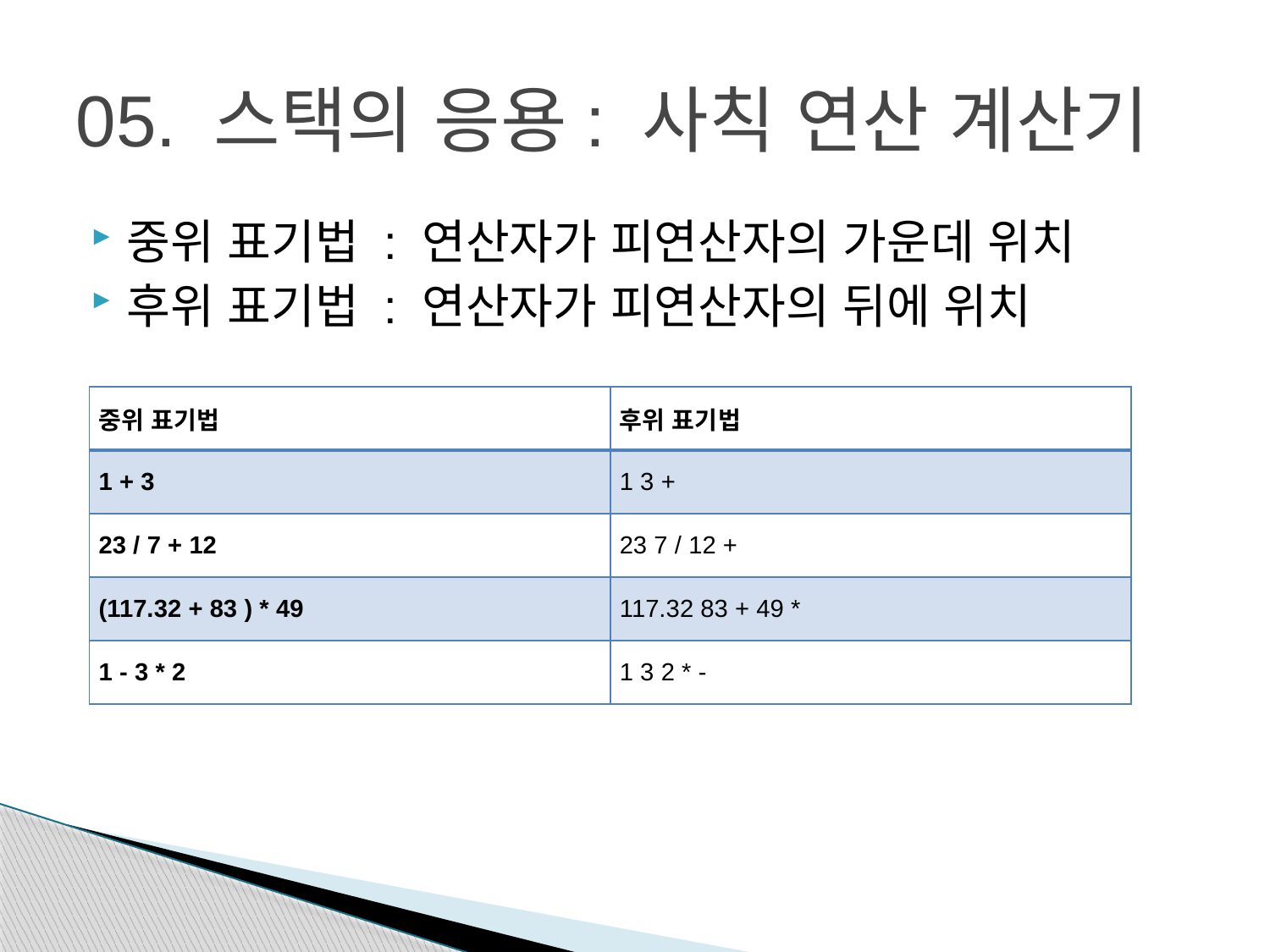

# 05. 스택의 응용: 사칙 연산 계산기
중위 표기법 : 연산자가 피연산자의 가운데 위치
후위 표기법 : 연산자가 피연산자의 뒤에 위치
| 중위 표기법 | 후위 표기법 |
| --- | --- |
| 1 + 3 | 1 3 + |
| 23 / 7 + 12 | 23 7 / 12 + |
| (117.32 + 83 ) \* 49 | 117.32 83 + 49 \* |
| 1 - 3 \* 2 | 1 3 2 \* - |